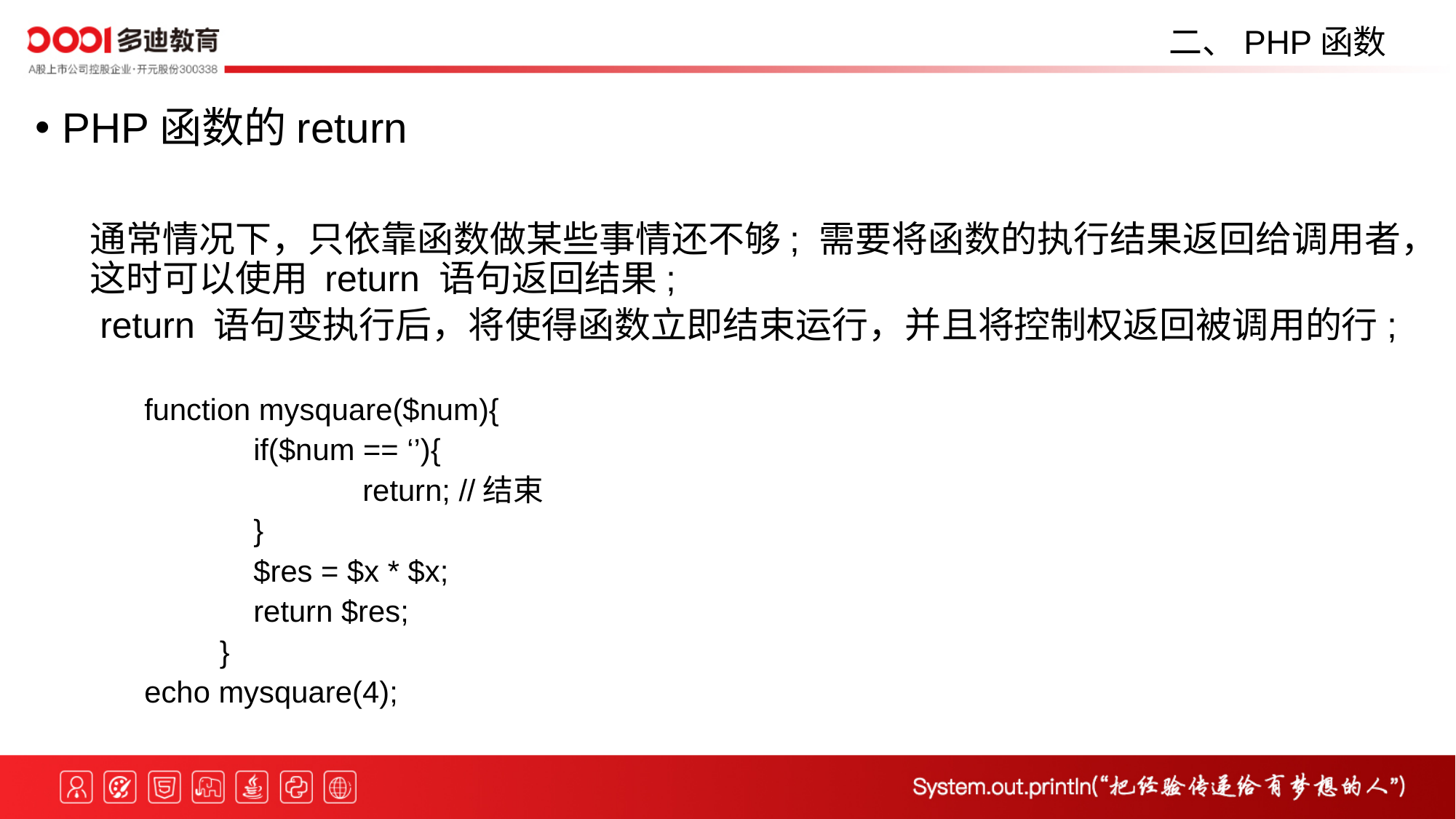

二、PHP函数
PHP函数的return

通常情况下，只依靠函数做某些事情还不够; 需要将函数的执行结果返回给调用者，这时可以使用 return 语句返回结果;
 return 语句变执行后，将使得函数立即结束运行，并且将控制权返回被调用的行;

function mysquare($num){
	if($num == ‘’){
 		return; //结束
	}
	$res = $x * $x;
	return $res;
         }
echo mysquare(4);